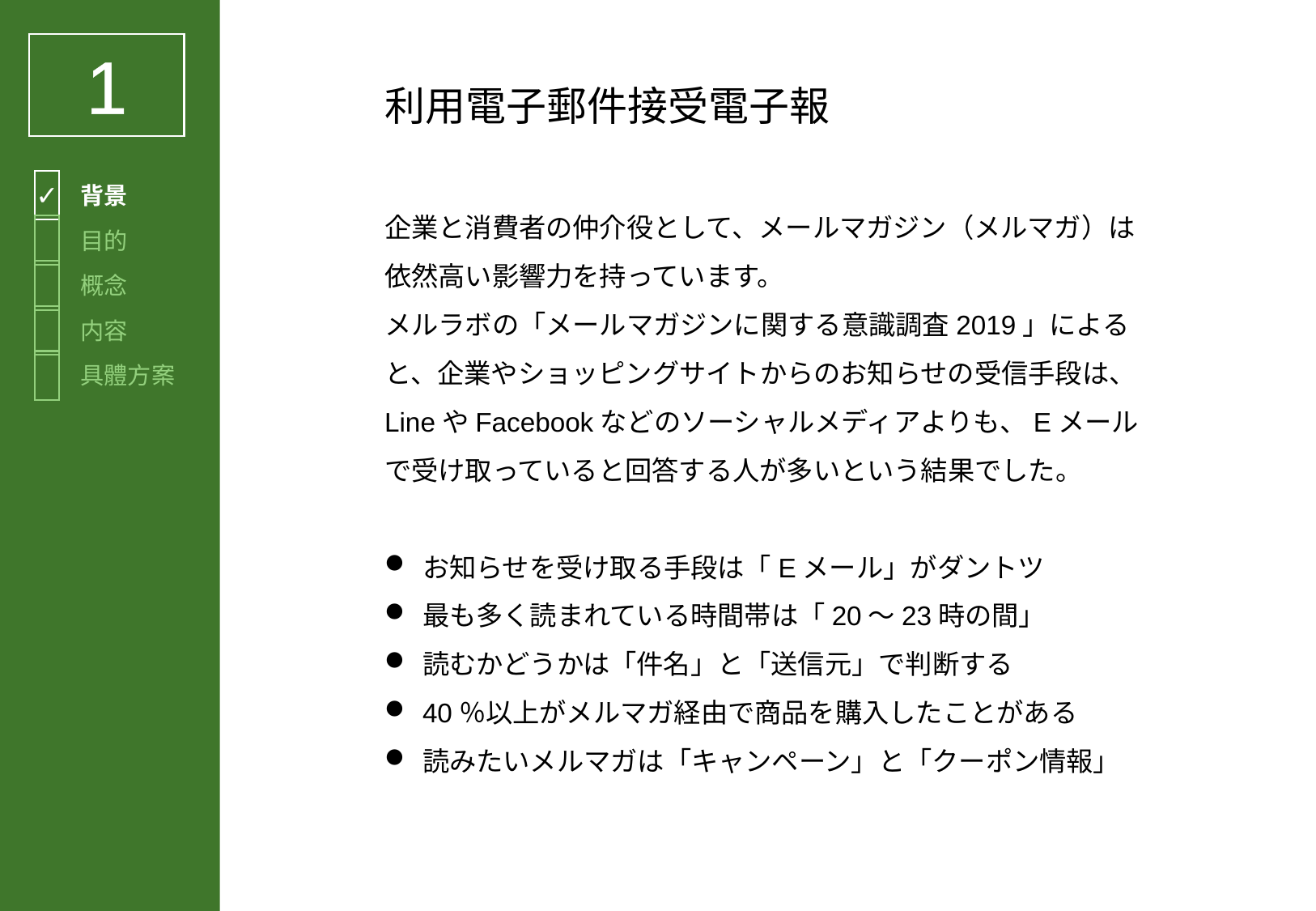

1
利用電子郵件接受電子報

✓
背景

目的

概念

内容

具體方案
企業と消費者の仲介役として、メールマガジン（メルマガ）は依然高い影響力を持っています。
メルラボの「メールマガジンに関する意識調査2019」によると、企業やショッピングサイトからのお知らせの受信手段は、LineやFacebookなどのソーシャルメディアよりも、Eメールで受け取っていると回答する人が多いという結果でした。

お知らせを受け取る手段は「Eメール」がダントツ
最も多く読まれている時間帯は「20～23時の間」
読むかどうかは「件名」と「送信元」で判断する
40％以上がメルマガ経由で商品を購入したことがある
読みたいメルマガは「キャンペーン」と「クーポン情報」